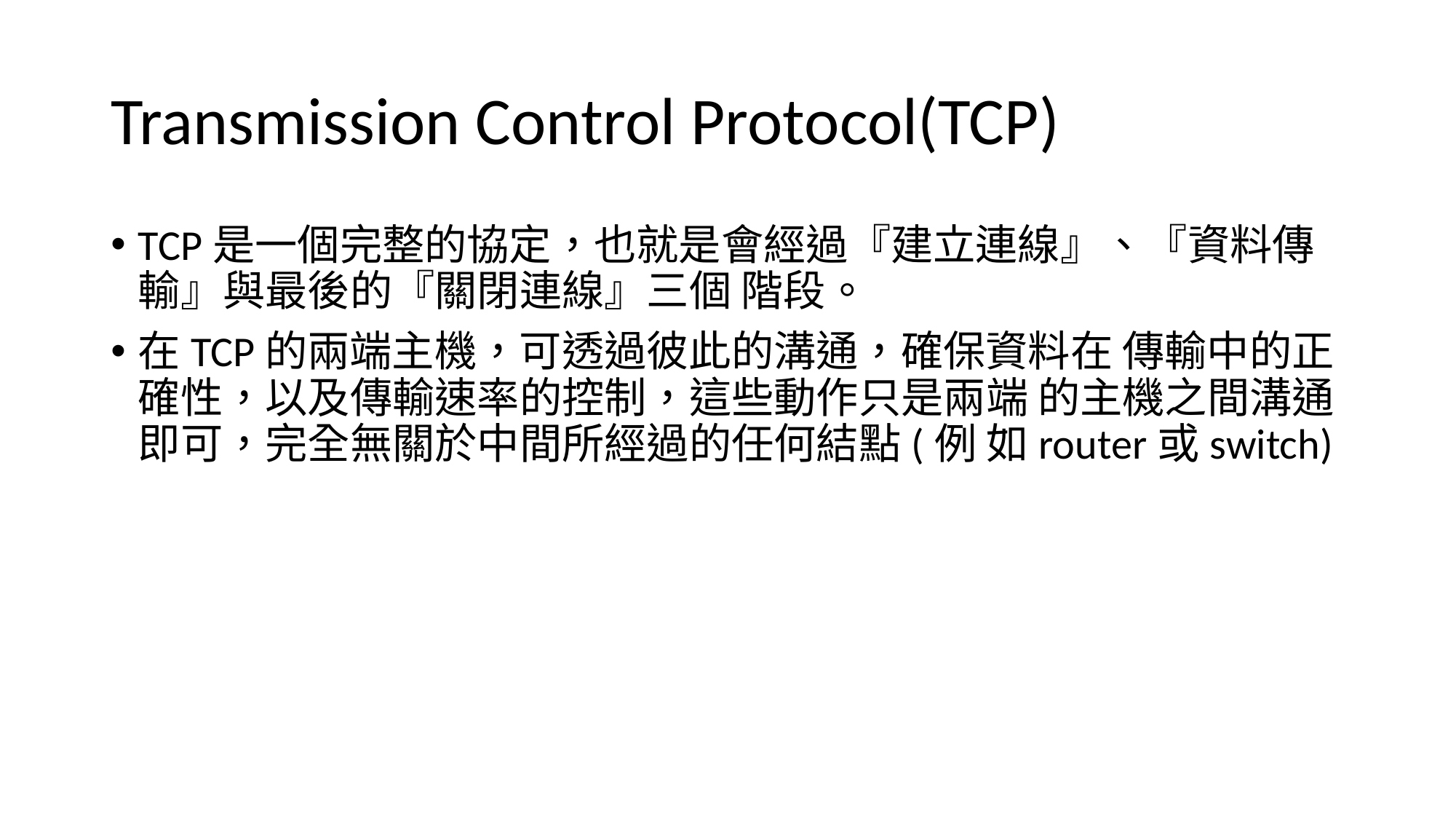

# Transmission Control Protocol(TCP)
TCP是一個完整的協定，也就是會經過『建立連線』、『資料傳輸』與最後的『關閉連線』三個 階段。
在TCP的兩端主機，可透過彼此的溝通，確保資料在 傳輸中的正確性，以及傳輸速率的控制，這些動作只是兩端 的主機之間溝通即可，完全無關於中間所經過的任何結點(例 如router或switch)